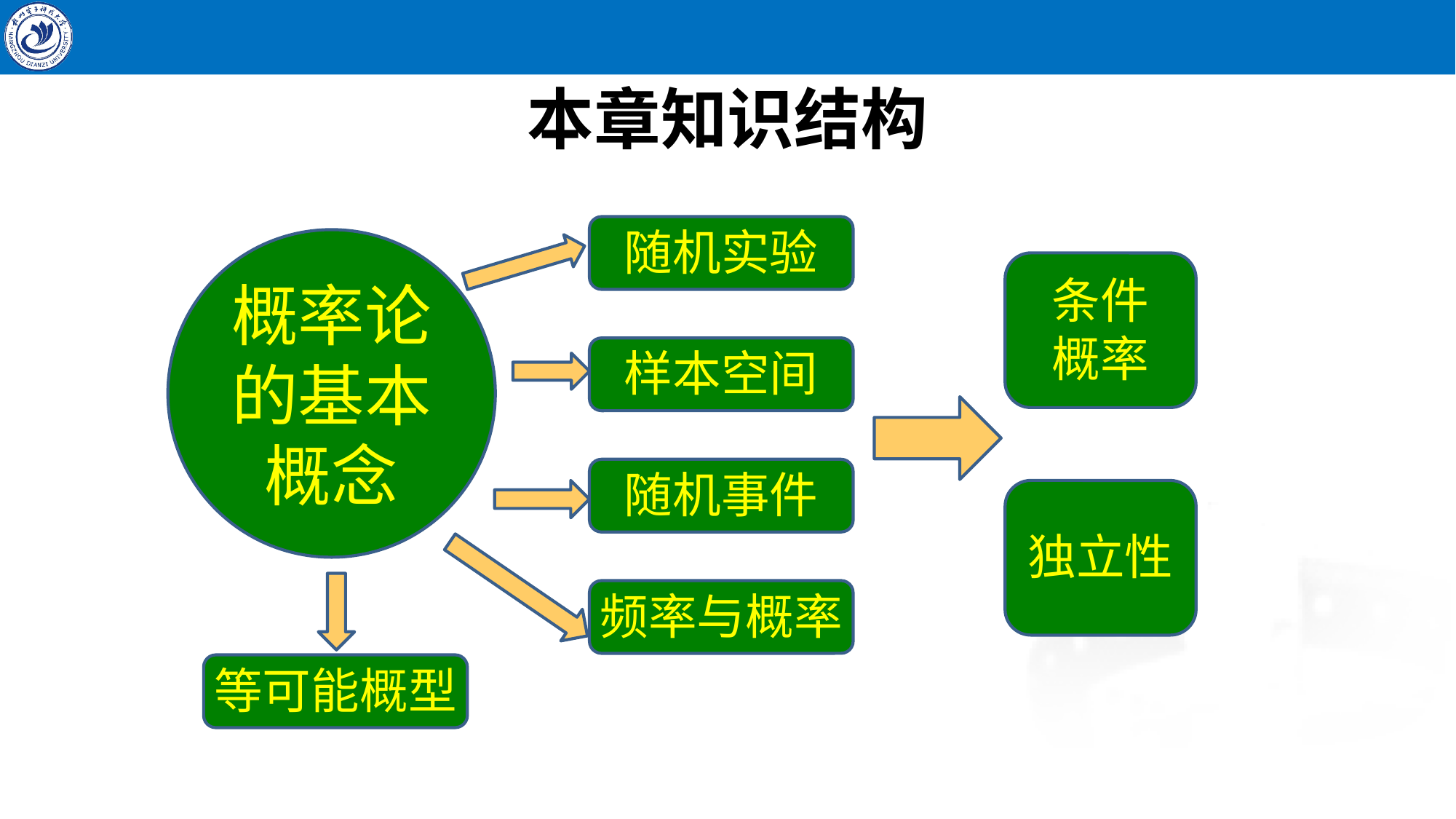

# 本章知识结构
随机实验
概率论的基本概念

条件
概率
样本空间

随机事件

独立性

频率与概率

等可能概型